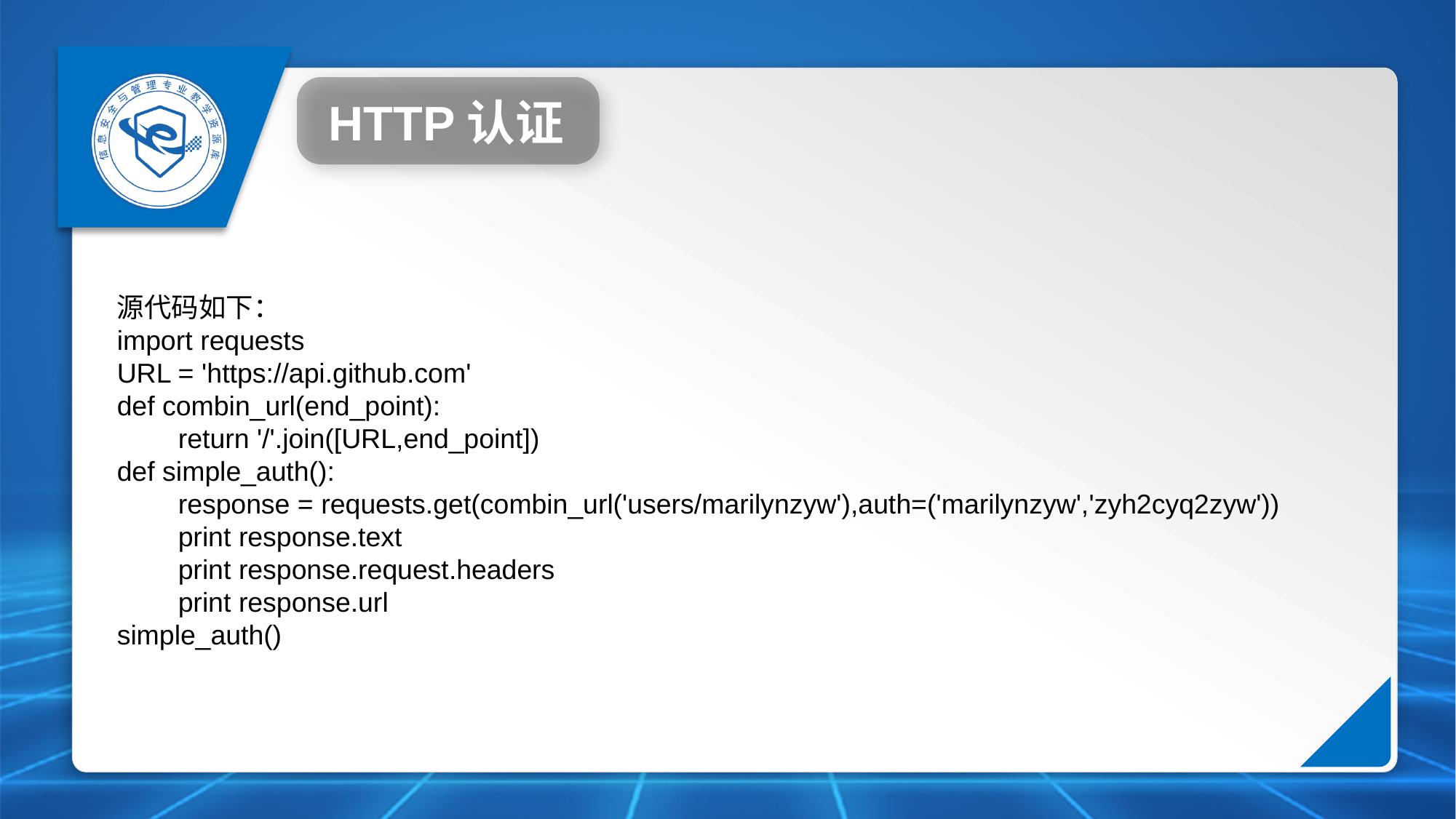

HTTP认证
源代码如下：
import requests
URL = 'https://api.github.com'
def combin_url(end_point):
        return '/'.join([URL,end_point])
def simple_auth():
        response = requests.get(combin_url('users/marilynzyw'),auth=('marilynzyw','zyh2cyq2zyw'))
        print response.text
        print response.request.headers
        print response.url
simple_auth()